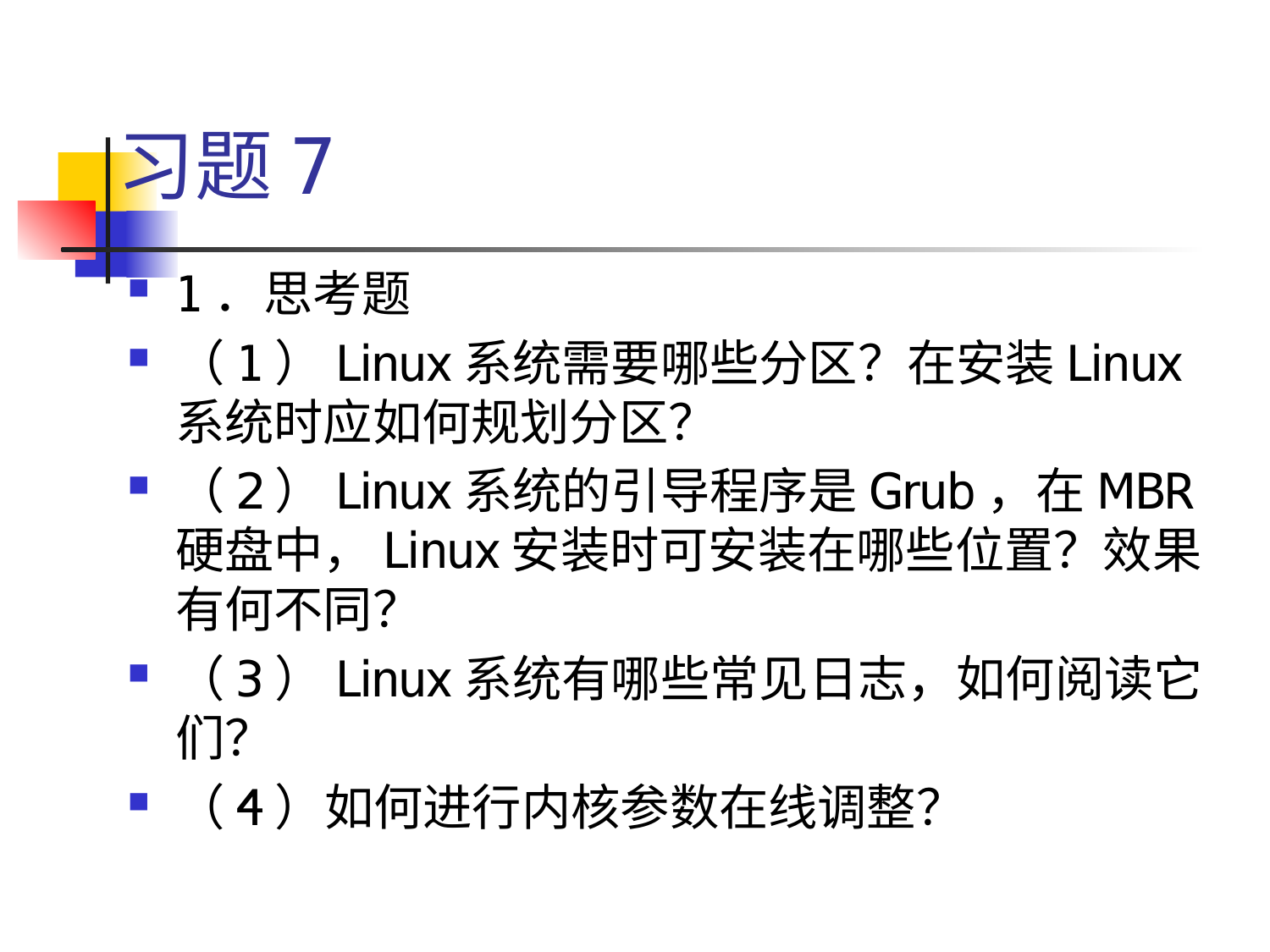

# 习题7
1．思考题
（1）Linux系统需要哪些分区？在安装Linux系统时应如何规划分区？
（2）Linux系统的引导程序是Grub，在MBR硬盘中，Linux安装时可安装在哪些位置？效果有何不同？
（3）Linux系统有哪些常见日志，如何阅读它们？
（4）如何进行内核参数在线调整？